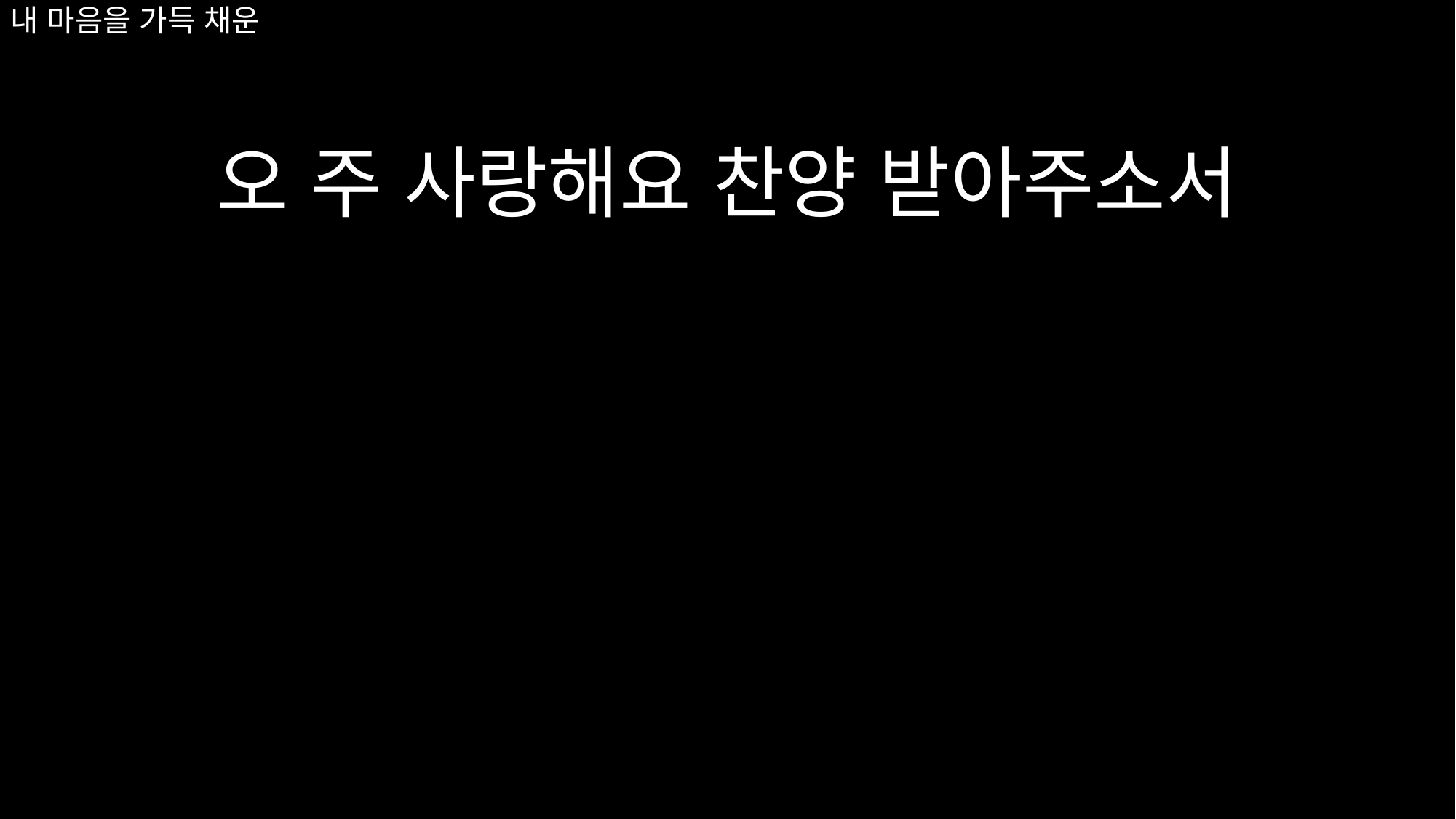

# 내 마음을 가득 채운
오 주 사랑해요 찬양 받아주소서